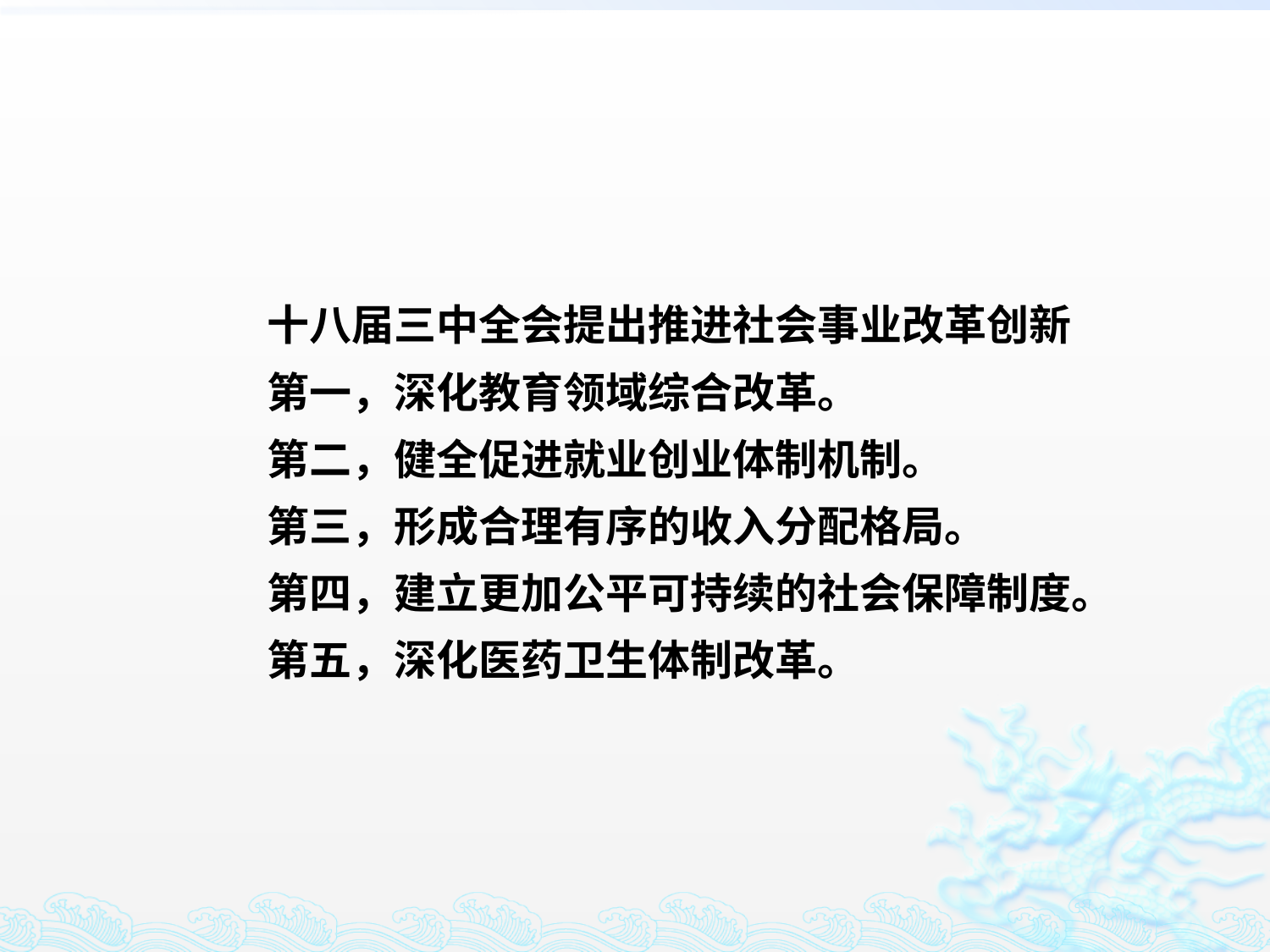

十八届三中全会提出推进社会事业改革创新
第一，深化教育领域综合改革。
第二，健全促进就业创业体制机制。
第三，形成合理有序的收入分配格局。
第四，建立更加公平可持续的社会保障制度。
第五，深化医药卫生体制改革。